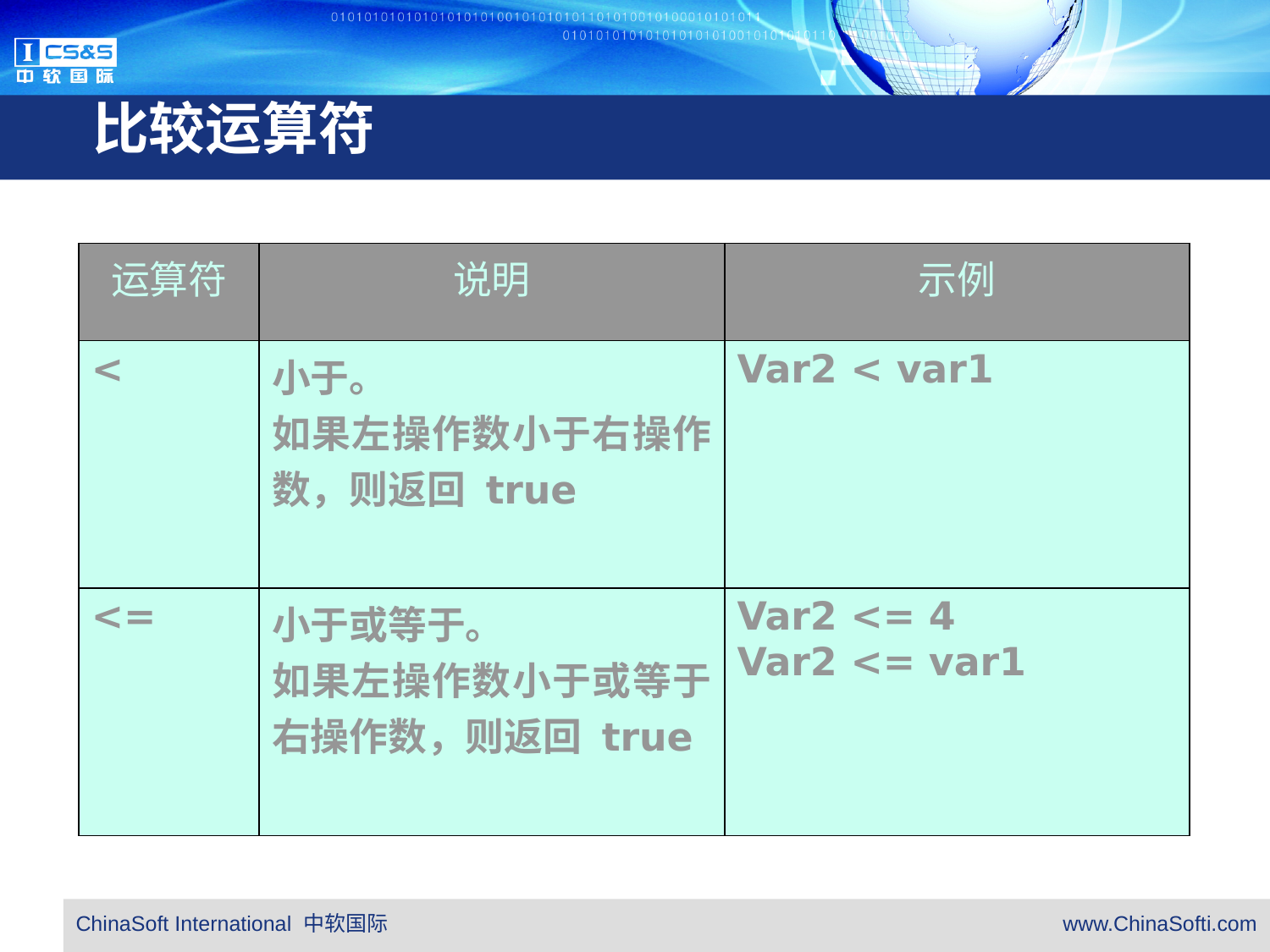

# 比较运算符
| 运算符 | 说明 | 示例 |
| --- | --- | --- |
| < | 小于。 如果左操作数小于右操作数，则返回 true | Var2 < var1 |
| <= | 小于或等于。 如果左操作数小于或等于右操作数，则返回 true | Var2 <= 4 Var2 <= var1 |